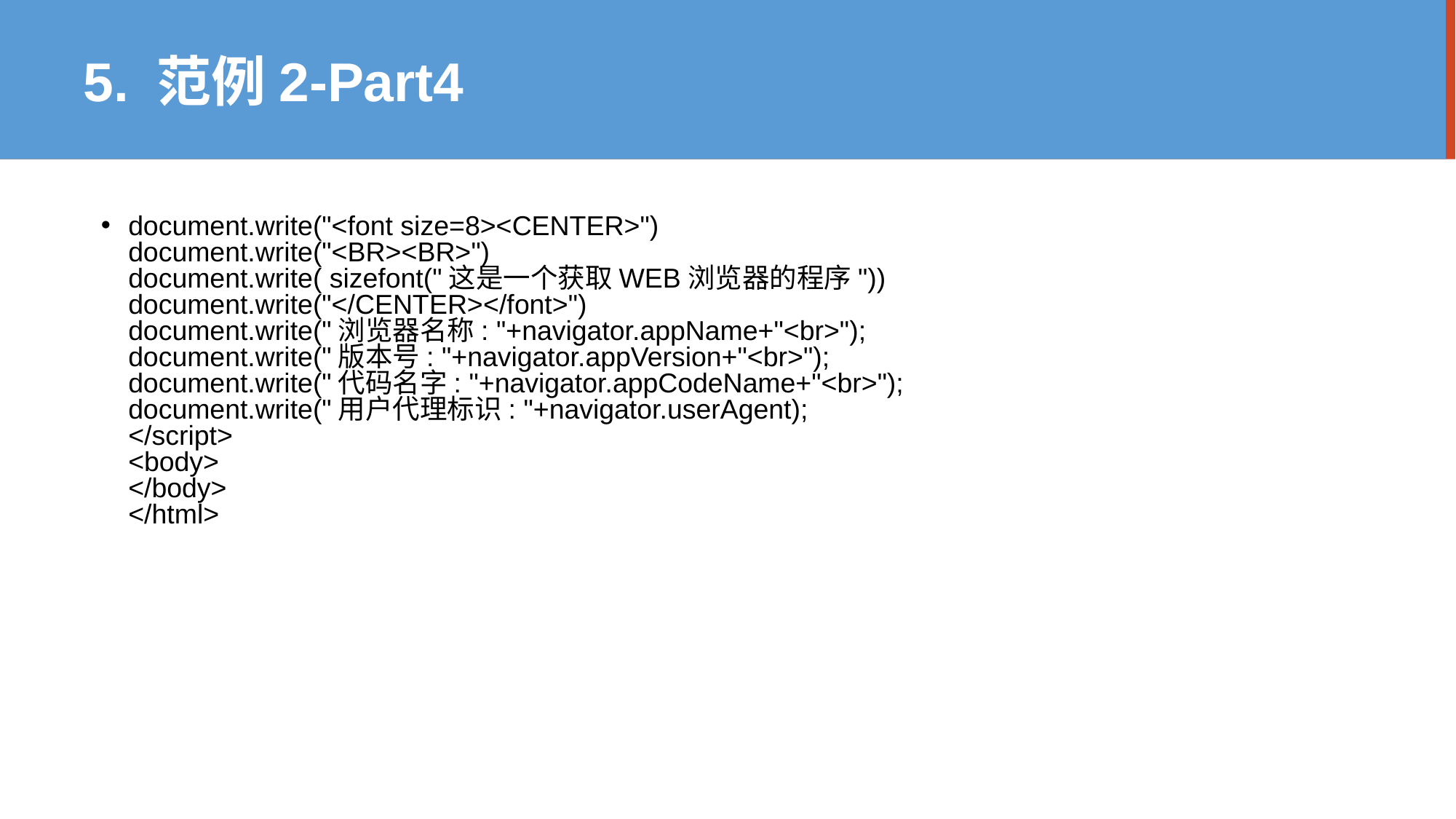

5. 范例2-Part4

document.write("<font size=8><CENTER>")
document.write("<BR><BR>")
document.write( sizefont("这是一个获取WEB浏览器的程序"))
document.write("</CENTER></font>")
document.write("浏览器名称: "+navigator.appName+"<br>");
document.write("版本号: "+navigator.appVersion+"<br>");
document.write("代码名字: "+navigator.appCodeName+"<br>");
document.write("用户代理标识: "+navigator.userAgent);
</script>
<body>
</body>
</html>